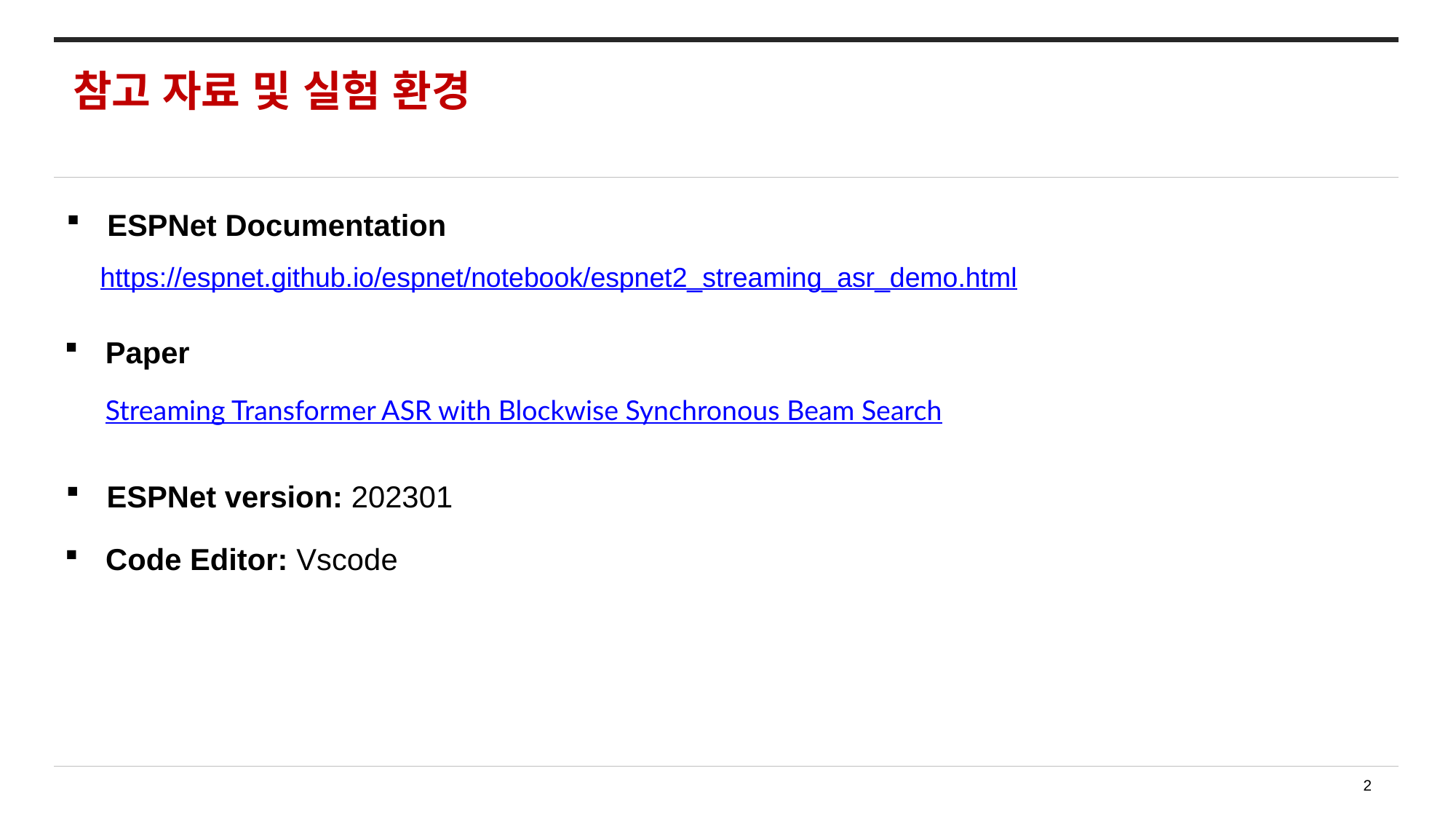

참고 자료 및 실험 환경
ESPNet Documentation
https://espnet.github.io/espnet/notebook/espnet2_streaming_asr_demo.html
Paper
Streaming Transformer ASR with Blockwise Synchronous Beam Search
ESPNet version: 202301
Code Editor: Vscode
2